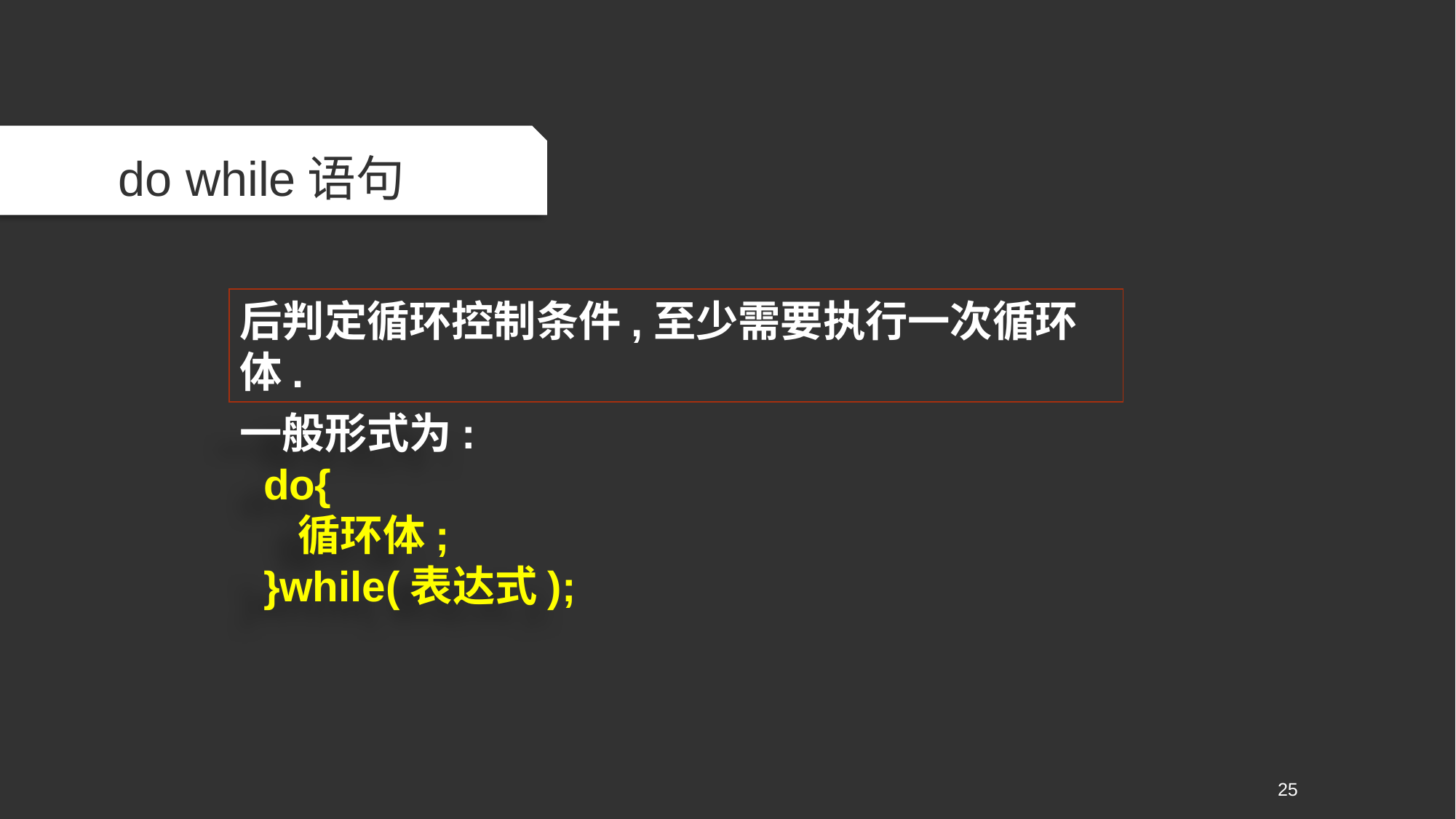

do while语句
后判定循环控制条件,至少需要执行一次循环体.
一般形式为:
  do{
     循环体;
  }while(表达式);

25